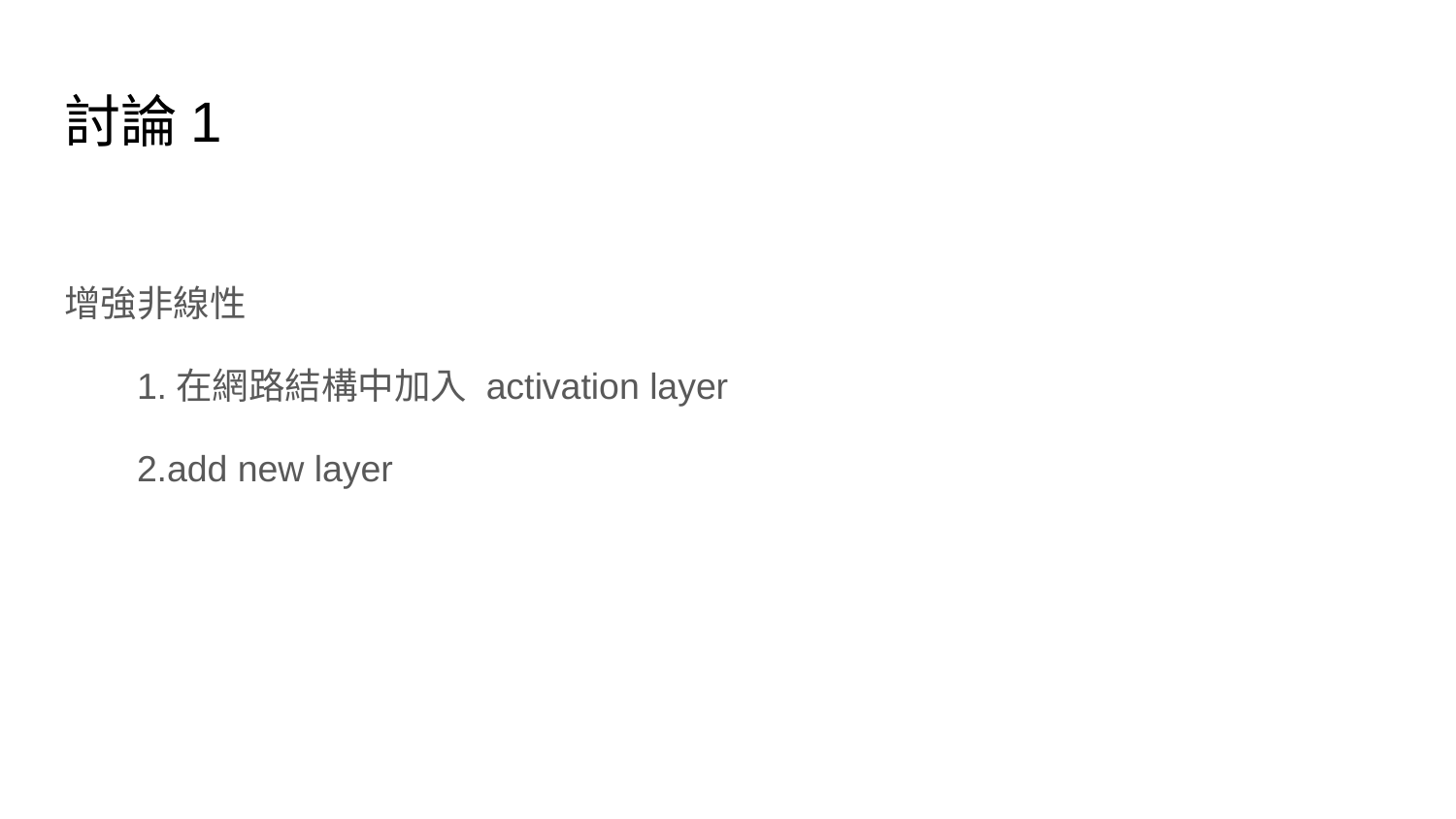

# 討論1

增強非線性
1.在網路結構中加入 activation layer
2.add new layer